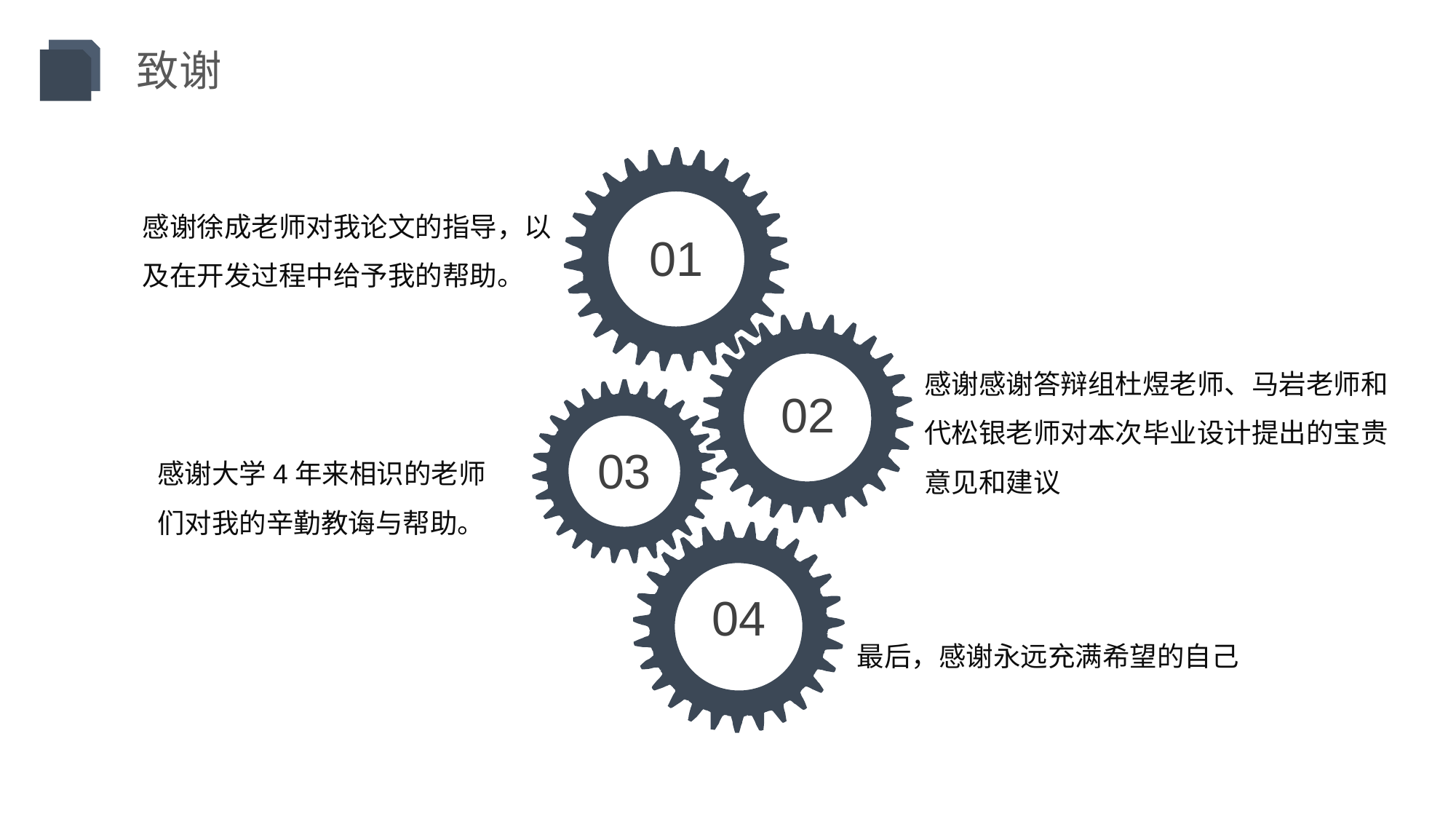

致谢

感谢徐成老师对我论文的指导，以及在开发过程中给予我的帮助。
01

感谢感谢答辩组杜煜老师、马岩老师和
代松银老师对本次毕业设计提出的宝贵
意见和建议
02

感谢大学4年来相识的老师
们对我的辛勤教诲与帮助。
03

04
最后，感谢永远充满希望的自己
24